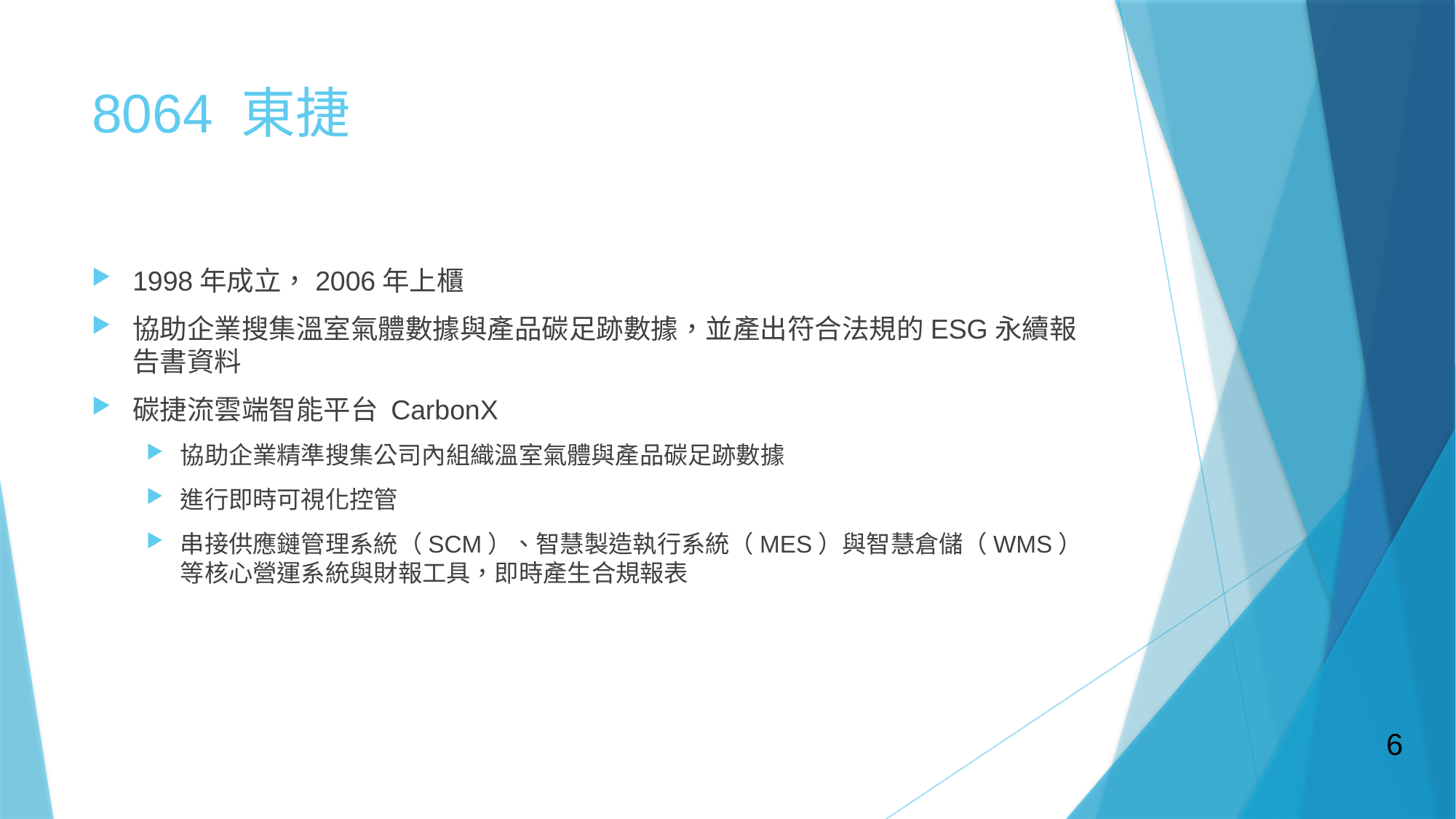

# 8064 東捷
1998年成立，2006年上櫃
協助企業搜集溫室氣體數據與產品碳足跡數據，並產出符合法規的ESG永續報告書資料
碳捷流雲端智能平台 CarbonX
協助企業精準搜集公司內組織溫室氣體與產品碳足跡數據
進行即時可視化控管
串接供應鏈管理系統（SCM）、智慧製造執行系統（MES）與智慧倉儲（WMS）等核心營運系統與財報工具，即時產生合規報表

6